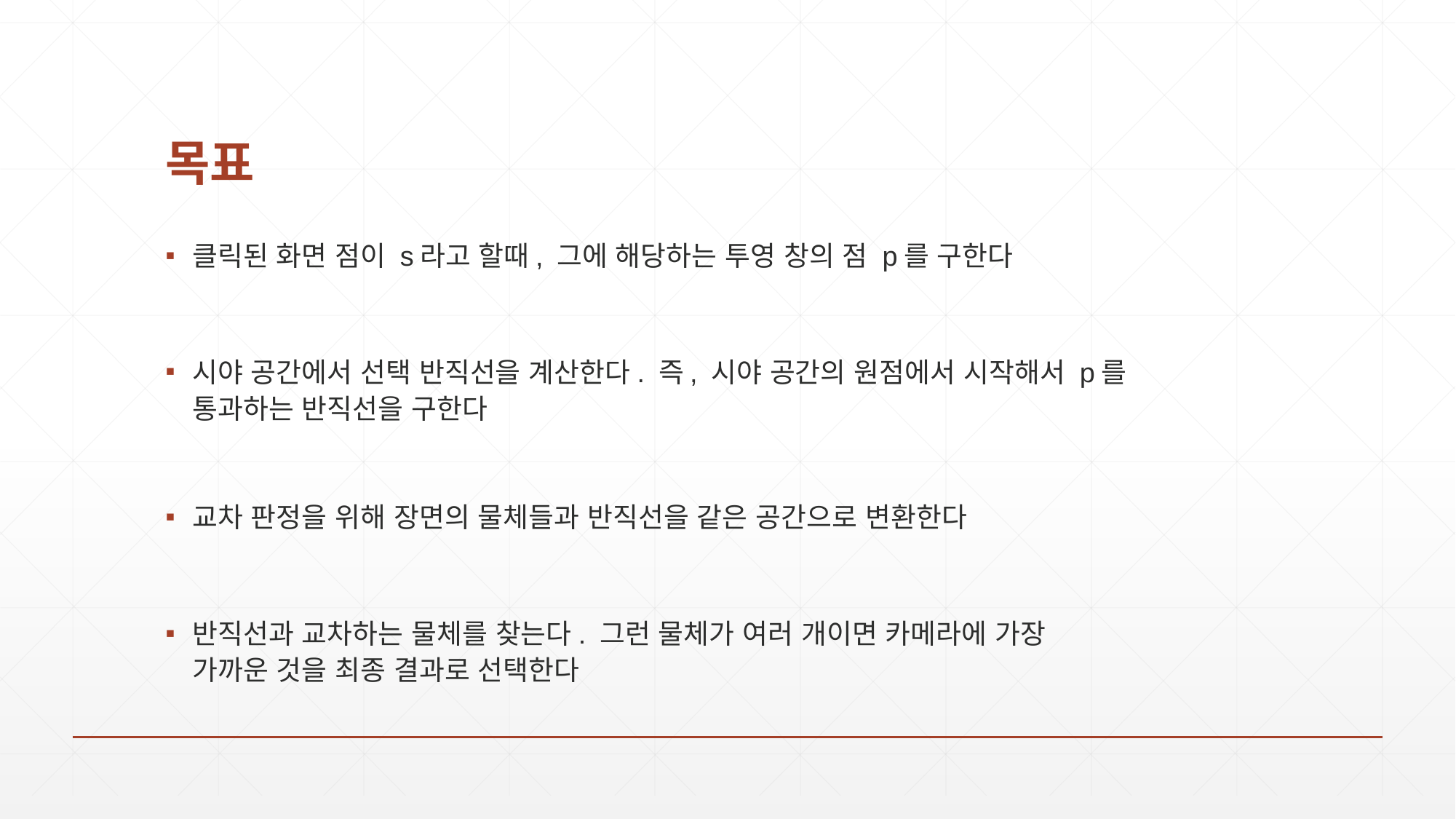

# 목표
클릭된 화면 점이 s라고 할때, 그에 해당하는 투영 창의 점 p를 구한다

시야 공간에서 선택 반직선을 계산한다. 즉, 시야 공간의 원점에서 시작해서 p를
통과하는 반직선을 구한다

교차 판정을 위해 장면의 물체들과 반직선을 같은 공간으로 변환한다

반직선과 교차하는 물체를 찾는다. 그런 물체가 여러 개이면 카메라에 가장
가까운 것을 최종 결과로 선택한다